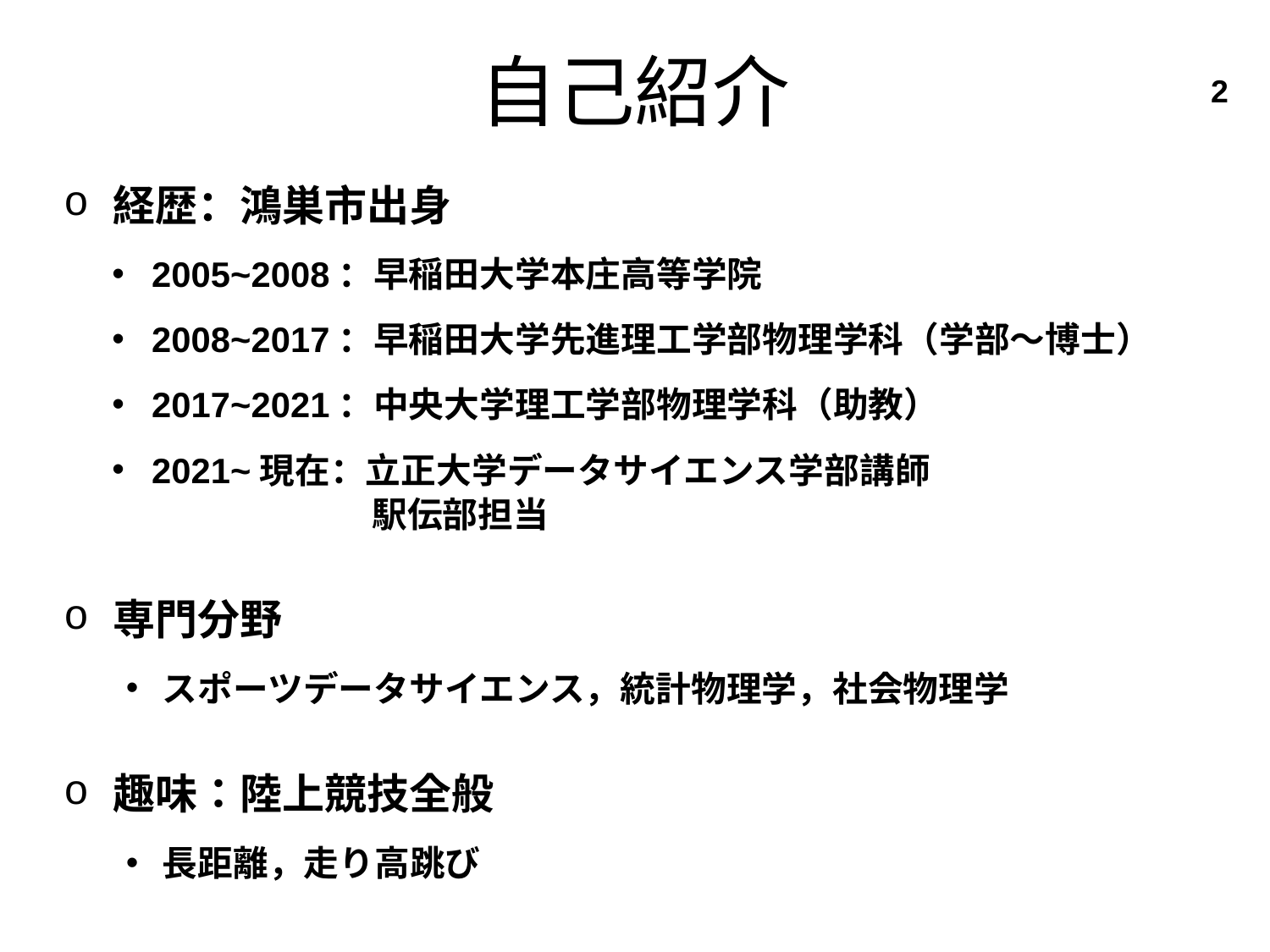

# 自己紹介
2
経歴：鴻巣市出身
2005~2008：早稲田大学本庄高等学院
2008~2017：早稲田大学先進理工学部物理学科（学部〜博士）
2017~2021：中央大学理工学部物理学科（助教）
2021~現在：立正大学データサイエンス学部講師
　　　　　　 駅伝部担当
専門分野
スポーツデータサイエンス，統計物理学，社会物理学
趣味：陸上競技全般
長距離，走り高跳び